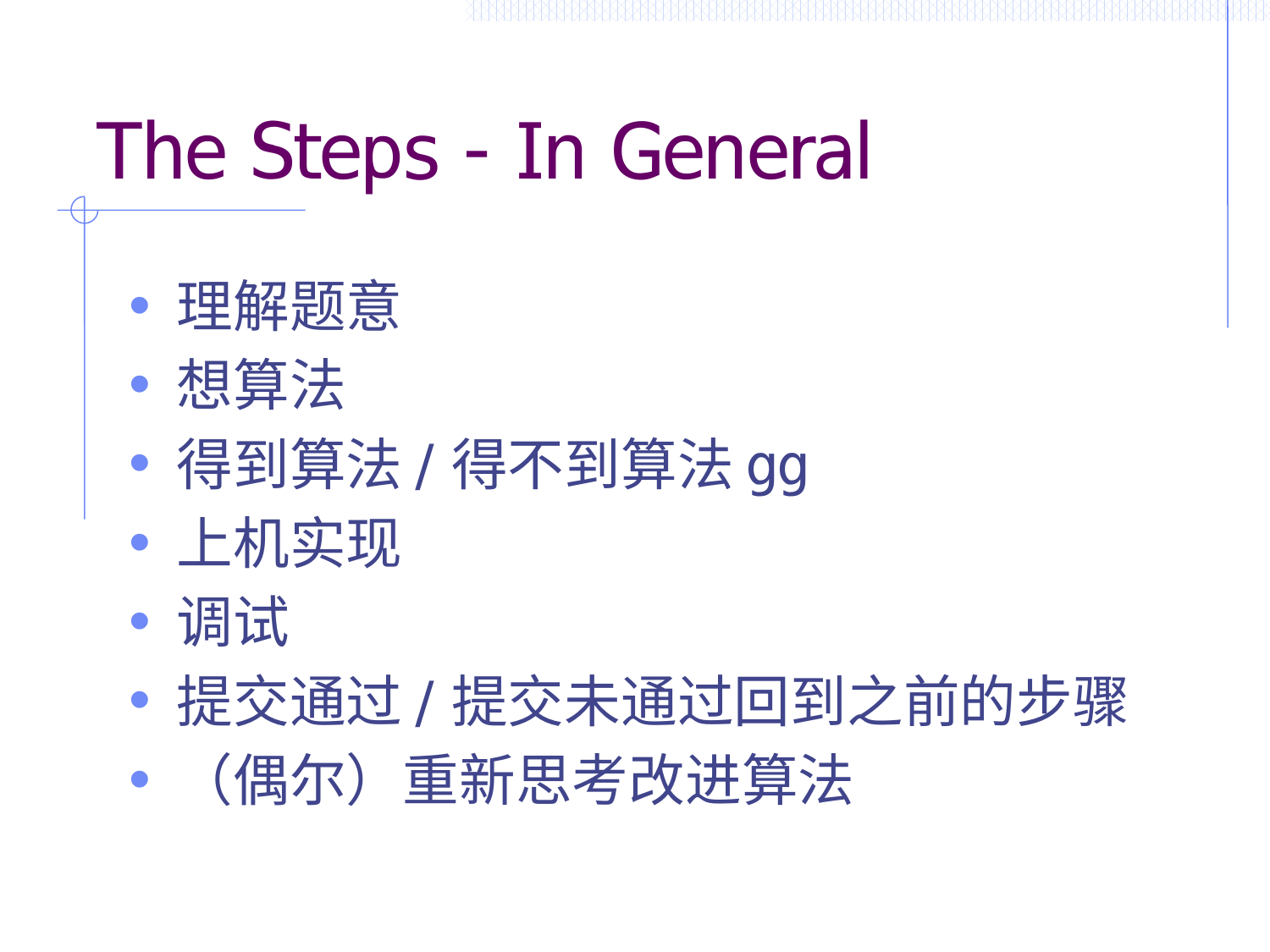

# The Steps - In General
理解题意
想算法
得到算法/得不到算法gg
上机实现
调试
提交通过/提交未通过回到之前的步骤
（偶尔）重新思考改进算法